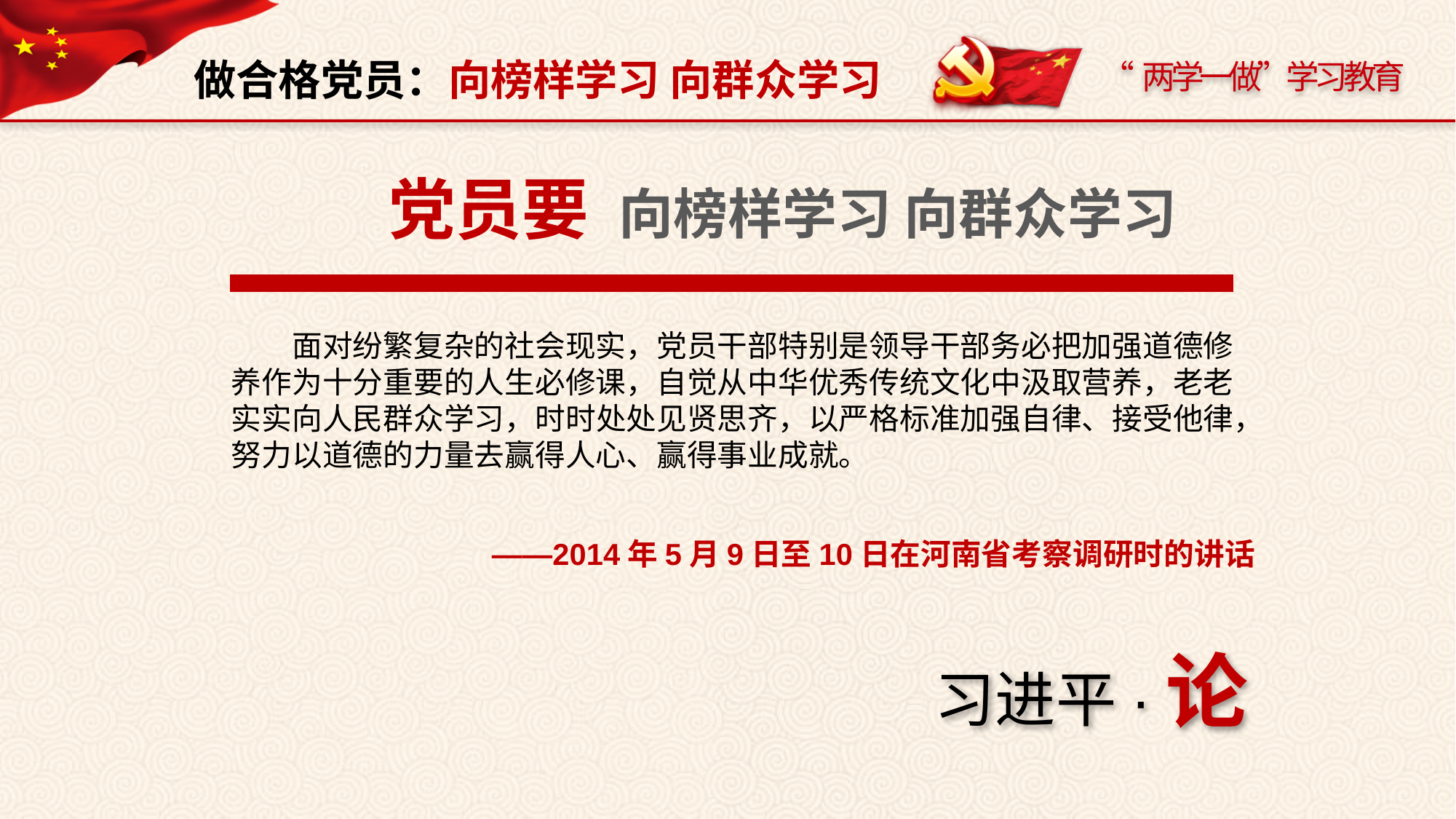

做合格党员：向榜样学习 向群众学习

党员要  向榜样学习 向群众学习

　　面对纷繁复杂的社会现实，党员干部特别是领导干部务必把加强道德修养作为十分重要的人生必修课，自觉从中华优秀传统文化中汲取营养，老老实实向人民群众学习，时时处处见贤思齐，以严格标准加强自律、接受他律，努力以道德的力量去赢得人心、赢得事业成就。
 ——2014年5月9日至10日在河南省考察调研时的讲话
习进平·论